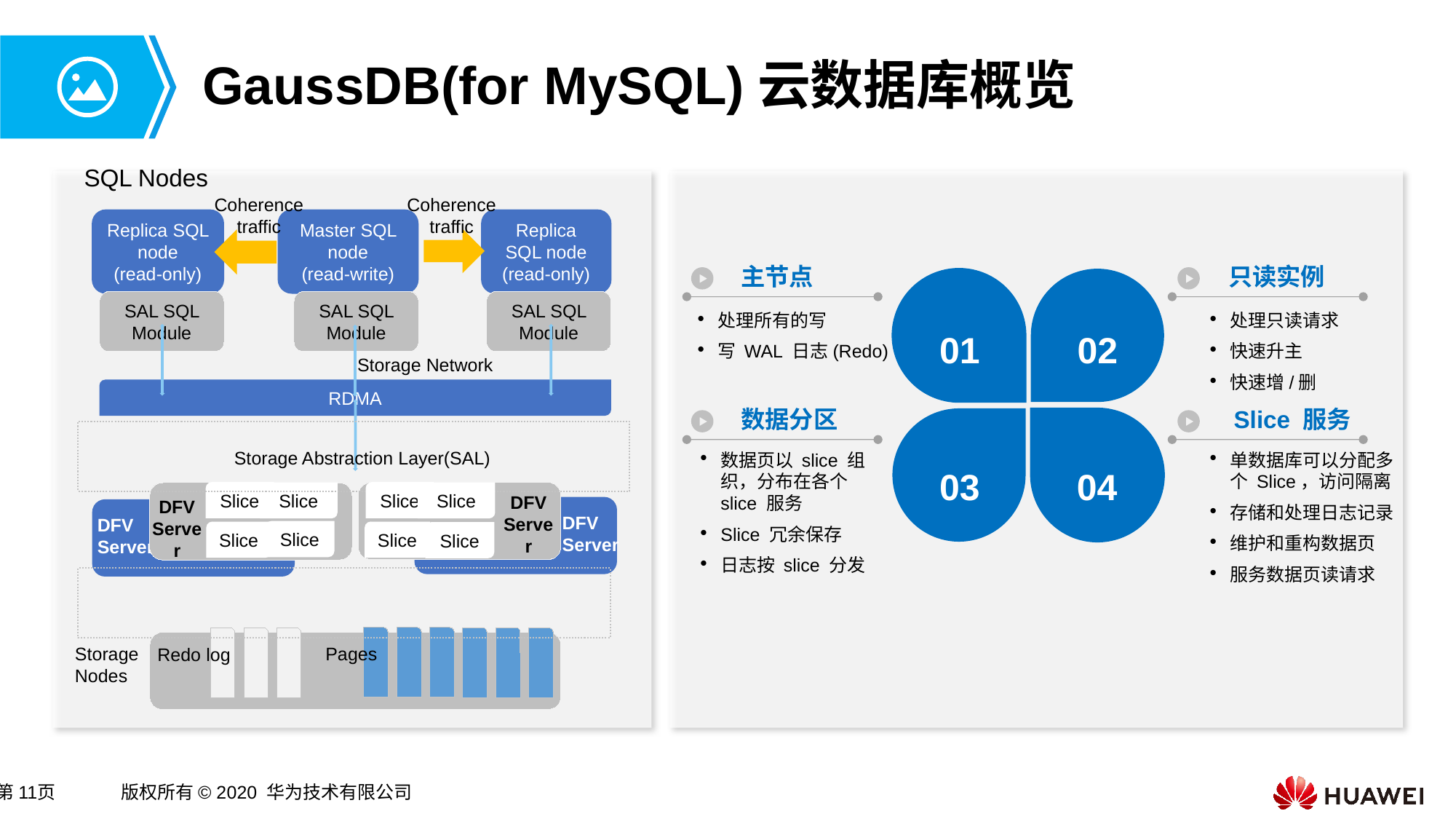

# GaussDB(for MySQL)云数据库概览
SQL Nodes
Coherence
traffic
Coherence
traffic
Replica SQL node
(read-only)
Replica SQL node
(read-only)
Master SQL node
(read-write)

SAL SQL Module
SAL SQL Module
SAL SQL Module

Storage Network
RDMA

Storage Abstraction Layer(SAL)
Slice
Slice
Slice
Slice

DFV
Server
DFV
Server

DFV
Server
DFV
Server
Slice
Slice
Slice
Slice

Storage Nodes
Pages
Redo log

主节点
只读实例

01

02
处理所有的写
写 WAL 日志(Redo)
处理只读请求
快速升主
快速增/删
数据分区
Slice 服务

03

04

数据页以 slice 组织，分布在各个slice 服务
Slice 冗余保存
日志按 slice 分发
单数据库可以分配多个 Slice，访问隔离
存储和处理日志记录
维护和重构数据页
服务数据页读请求